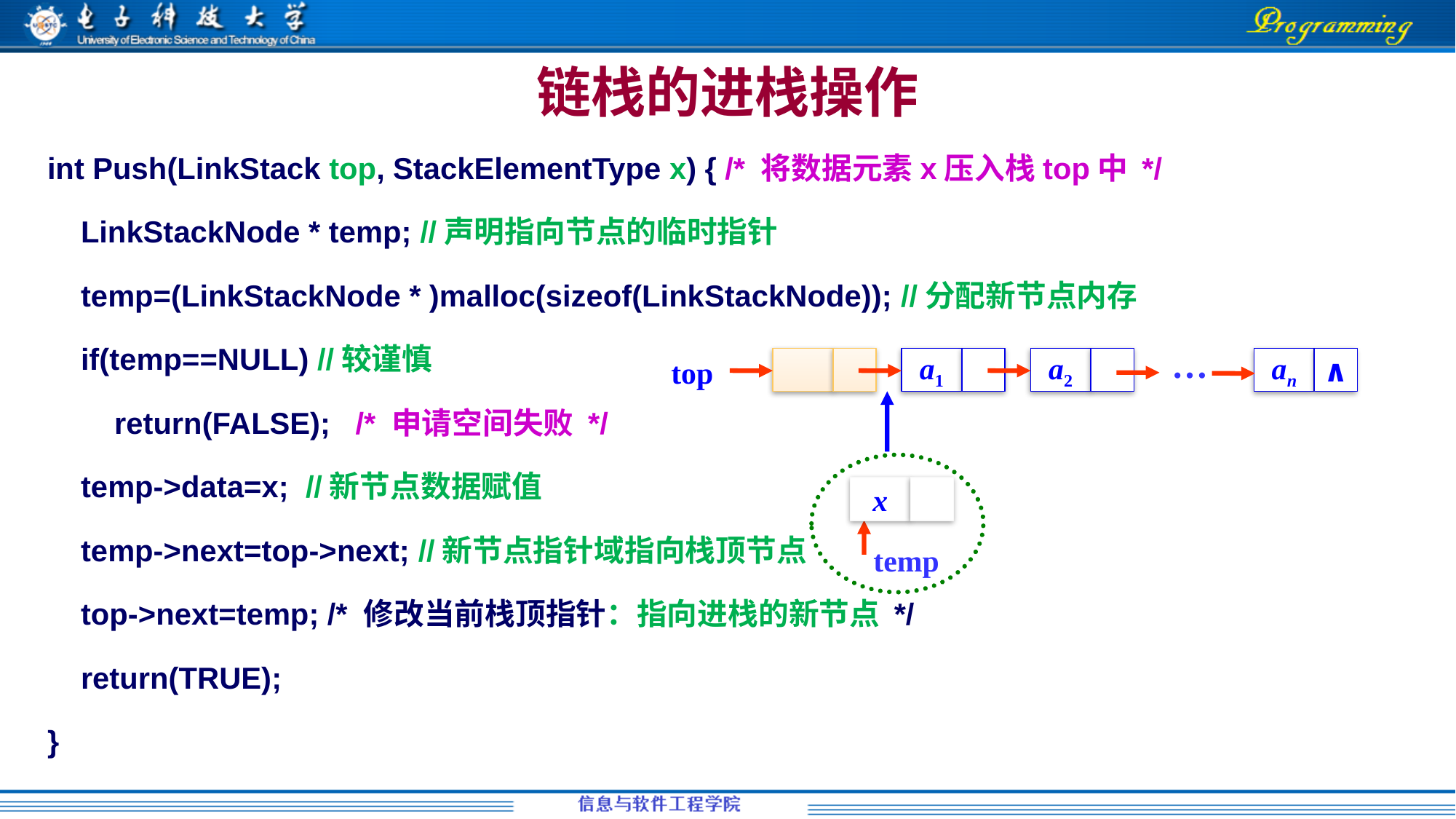

# 链栈的进栈操作
int Push(LinkStack top, StackElementType x) { /* 将数据元素x压入栈top中 */
    LinkStackNode * temp; //声明指向节点的临时指针
    temp=(LinkStackNode * )malloc(sizeof(LinkStackNode)); //分配新节点内存
    if(temp==NULL) //较谨慎
        return(FALSE);   /* 申请空间失败 */
    temp->data=x;  //新节点数据赋值
    temp->next=top->next; //新节点指针域指向栈顶节点
    top->next=temp; /* 修改当前栈顶指针：指向进栈的新节点 */
    return(TRUE);
}

…
top

a1

a2

an
∧

x

temp